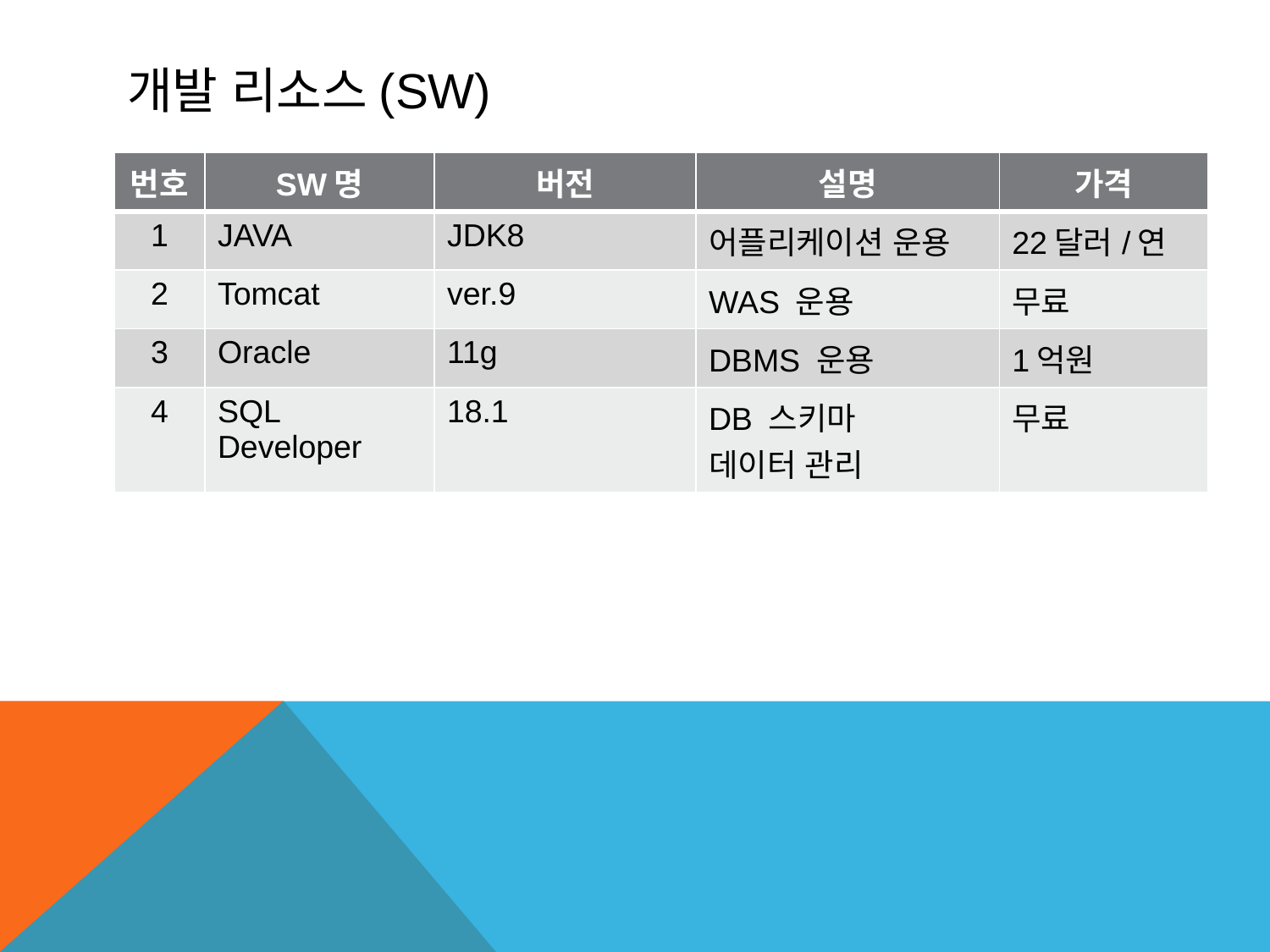

# 개발 리소스(SW)
| 번호 | SW명 | 버전 | 설명 | 가격 |
| --- | --- | --- | --- | --- |
| 1 | JAVA | JDK8 | 어플리케이션 운용 | 22달러/연 |
| 2 | Tomcat | ver.9 | WAS 운용 | 무료 |
| 3 | Oracle | 11g | DBMS 운용 | 1억원 |
| 4 | SQL Developer | 18.1 | DB 스키마 데이터 관리 | 무료 |